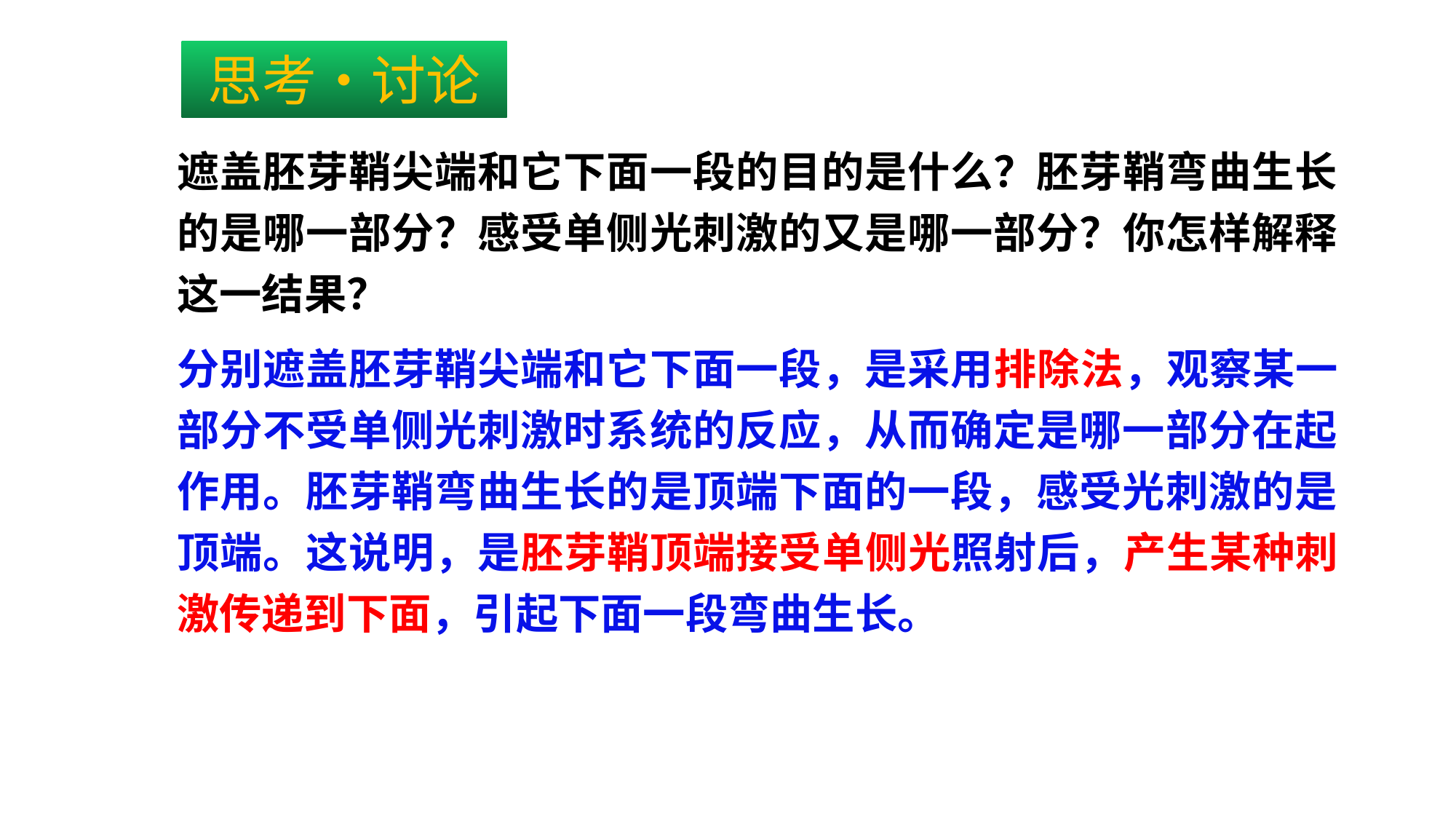

思考•讨论
遮盖胚芽鞘尖端和它下面一段的目的是什么？胚芽鞘弯曲生长的是哪一部分？感受单侧光刺激的又是哪一部分？你怎样解释这一结果？
分别遮盖胚芽鞘尖端和它下面一段，是采用排除法，观察某一部分不受单侧光刺激时系统的反应，从而确定是哪一部分在起作用。胚芽鞘弯曲生长的是顶端下面的一段，感受光刺激的是顶端。这说明，是胚芽鞘顶端接受单侧光照射后，产生某种刺激传递到下面，引起下面一段弯曲生长。